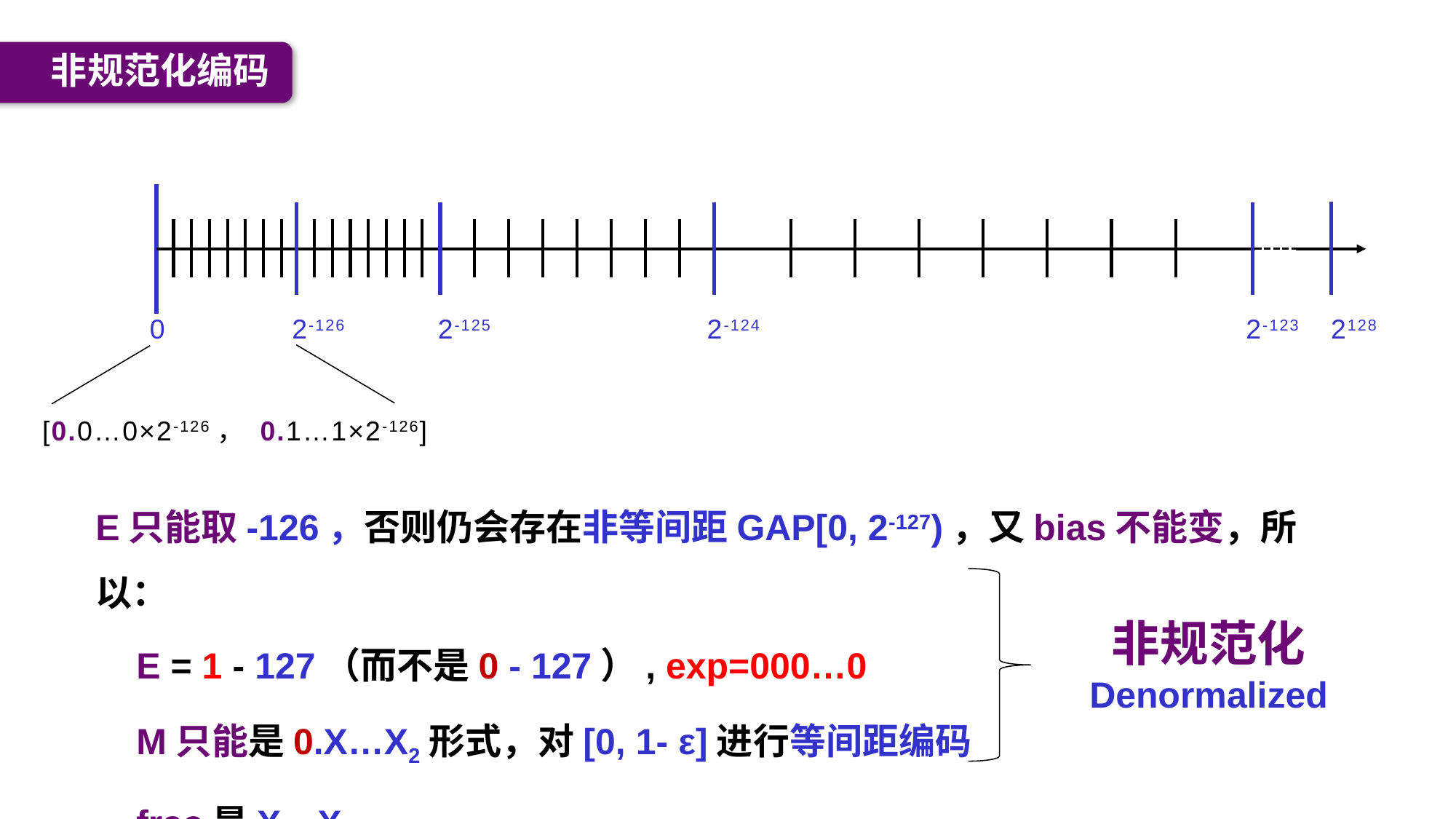

非规范化编码

0
2-126
2-125
2-124
2-123
2128
[0.0…0×2-126， 0.1…1×2-126]
E只能取-126，否则仍会存在非等间距GAP[0, 2-127)，又bias不能变，所以：
    E = 1 - 127（而不是0 - 127）, exp=000…0
    M只能是0.X…X2形式，对[0, 1- ε]进行等间距编码
    frac是X…X2

非规范化
Denormalized